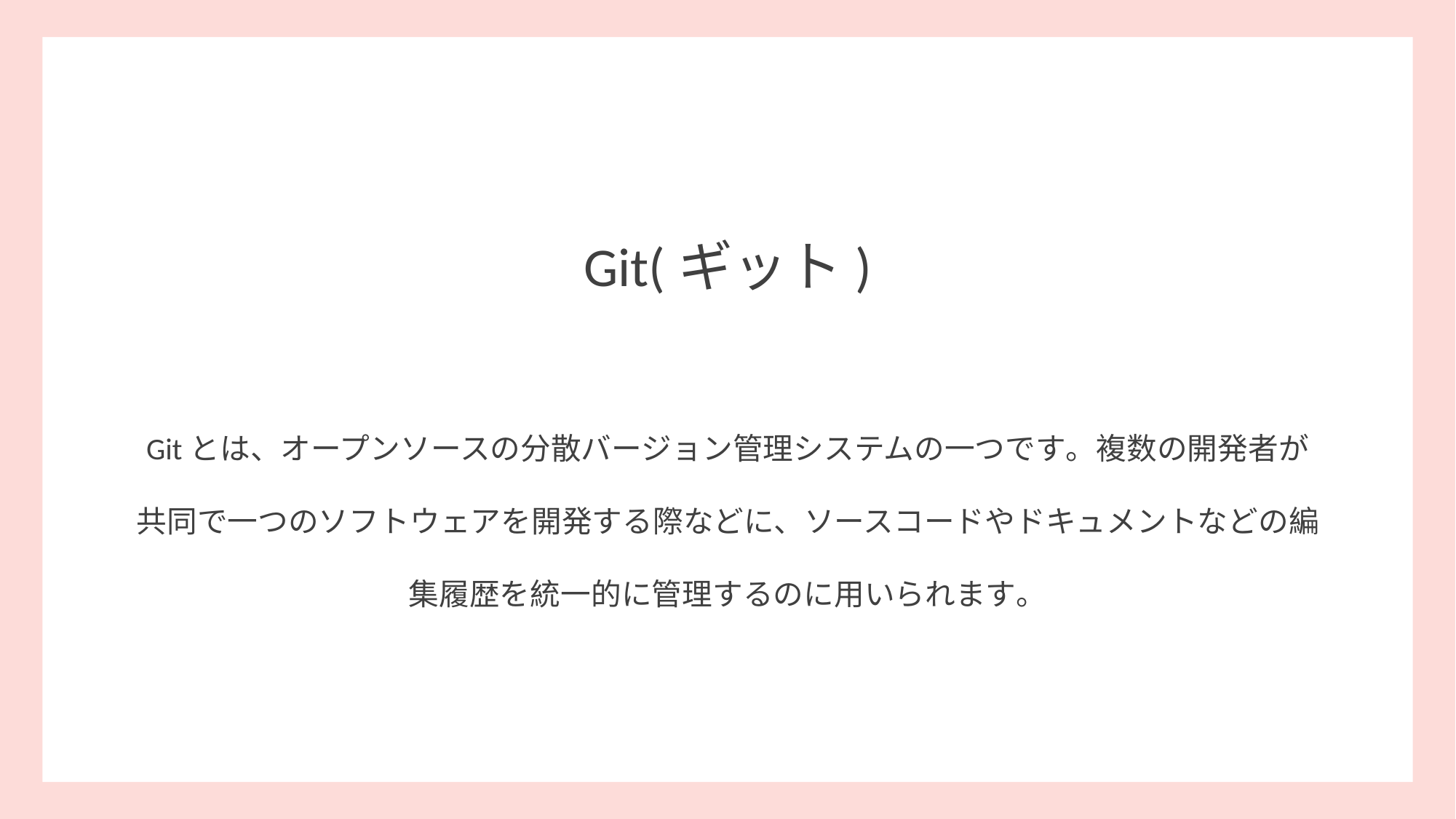

Git(ギット)
Gitとは、オープンソースの分散バージョン管理システムの一つです。複数の開発者が共同で一つのソフトウェアを開発する際などに、ソースコードやドキュメントなどの編集履歴を統一的に管理するのに用いられます。